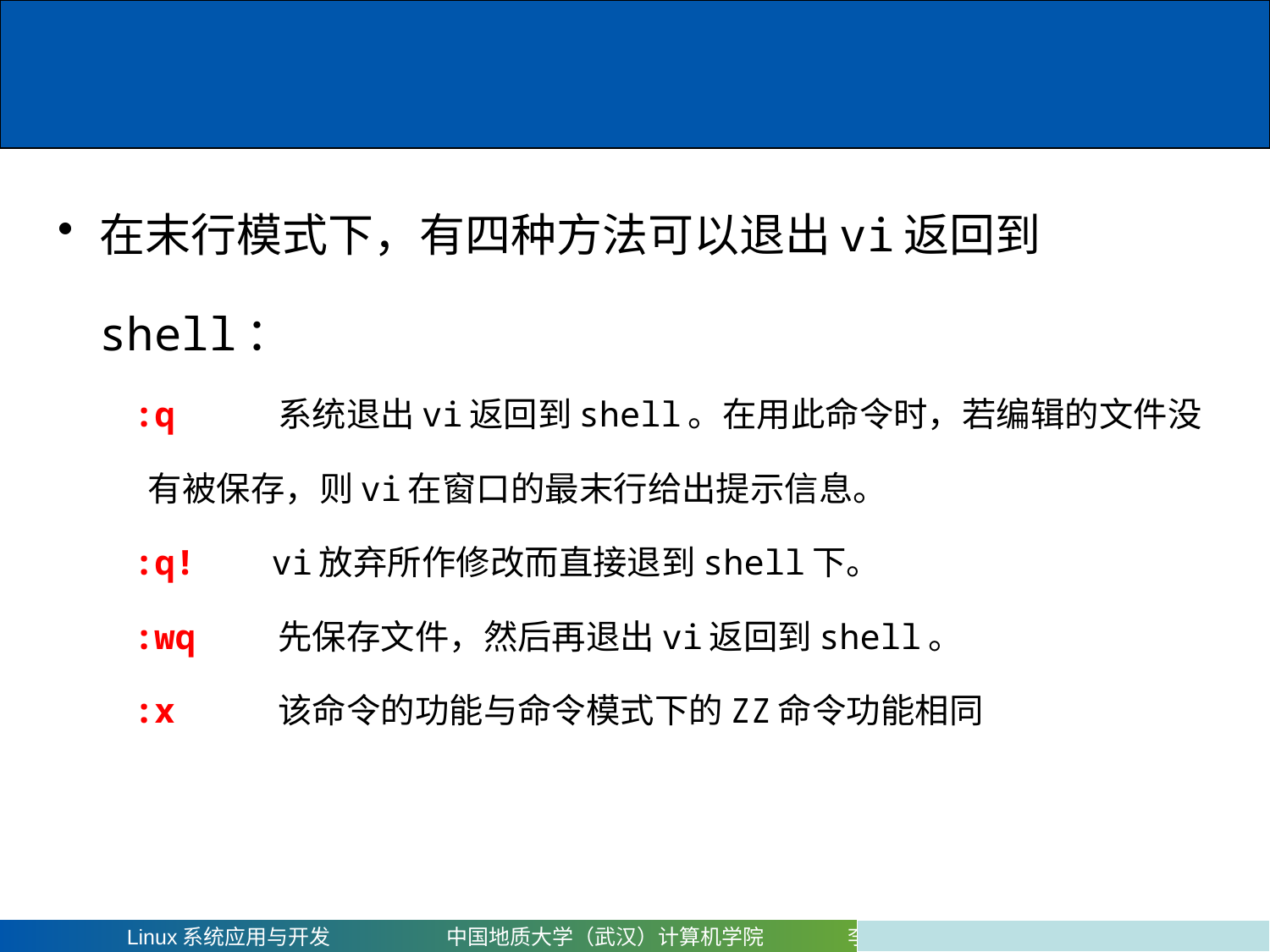

在末行模式下，有四种方法可以退出vi返回到shell：
 :q	 系统退出vi返回到shell。在用此命令时，若编辑的文件没有被保存，则vi在窗口的最末行给出提示信息。
 :q!	 vi放弃所作修改而直接退到shell下。
 :wq	 先保存文件，然后再退出vi返回到shell。
 :x	 该命令的功能与命令模式下的ZZ命令功能相同